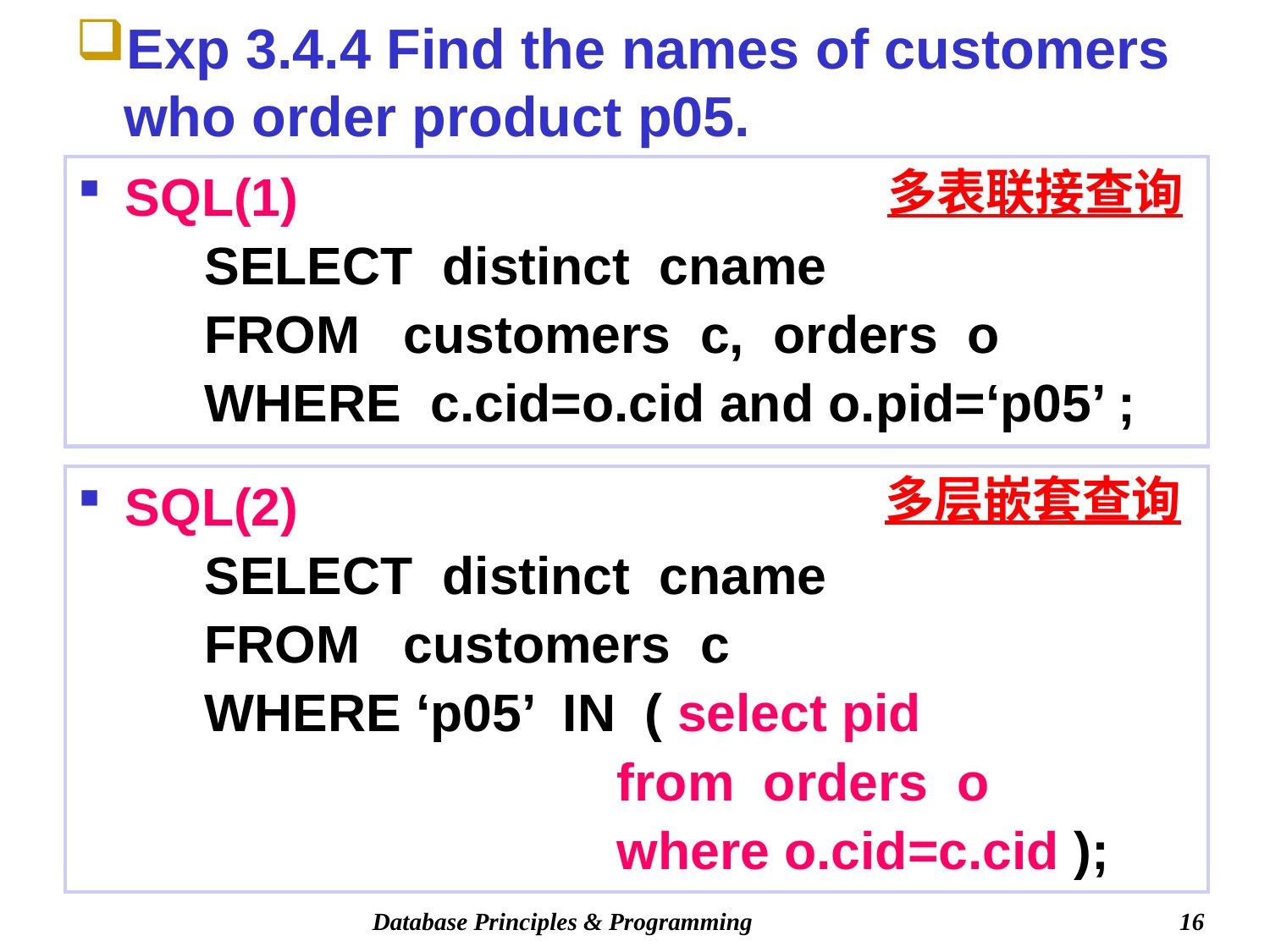

# Exp 3.4.4 Find the names of customers who order product p05.
多表联接查询
SQL(1)
SELECT  distinct  cname
FROM   customers  c,  orders  o
WHERE  c.cid=o.cid and o.pid=‘p05’ ;
多层嵌套查询
SQL(2)
SELECT  distinct  cname
FROM   customers  c
WHERE ‘p05’  IN  ( select pid
				from  orders  o
				where o.cid=c.cid );

Database Principles & Programming
16